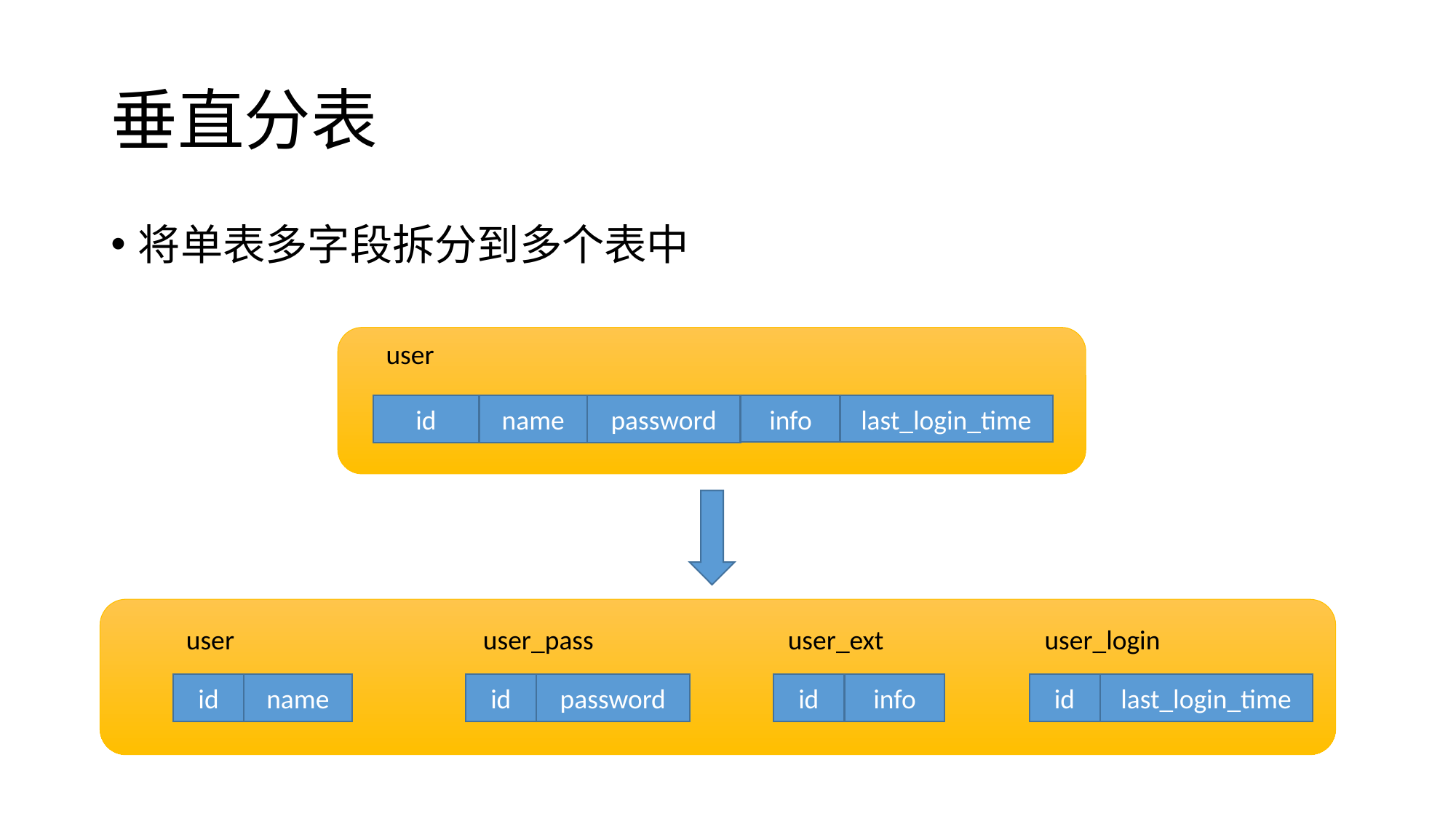

# 垂直分表
将单表多字段拆分到多个表中

user
info
last_login_time
id
name
password

user
user_pass
user_ext
user_login
id
name
id
password
id
info
id
last_login_time